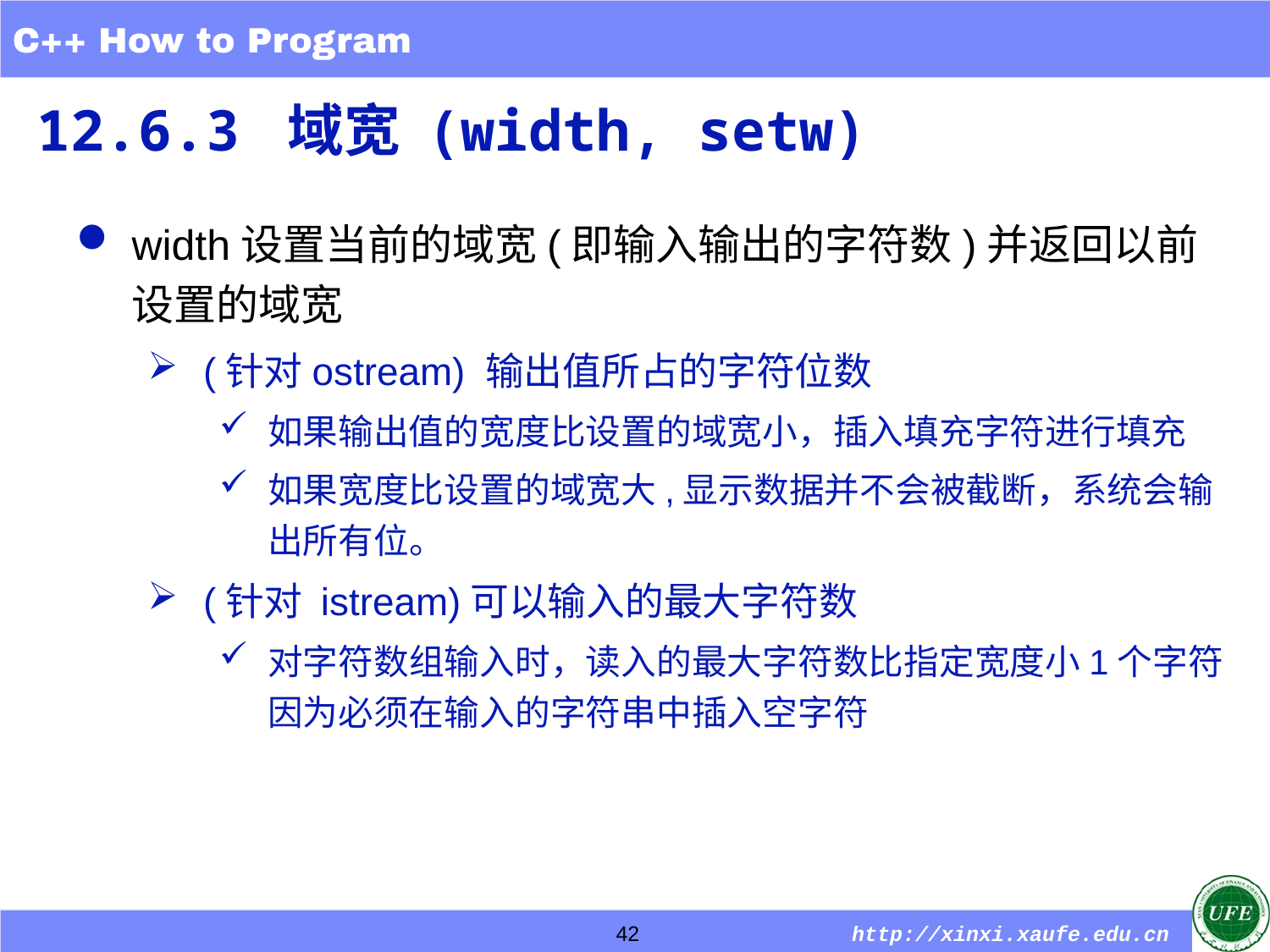

# 12.6.3 域宽 (width, setw)
width设置当前的域宽(即输入输出的字符数)并返回以前设置的域宽
(针对ostream) 输出值所占的字符位数
如果输出值的宽度比设置的域宽小，插入填充字符进行填充
如果宽度比设置的域宽大,显示数据并不会被截断，系统会输出所有位。
(针对 istream)可以输入的最大字符数
对字符数组输入时，读入的最大字符数比指定宽度小1个字符因为必须在输入的字符串中插入空字符
42